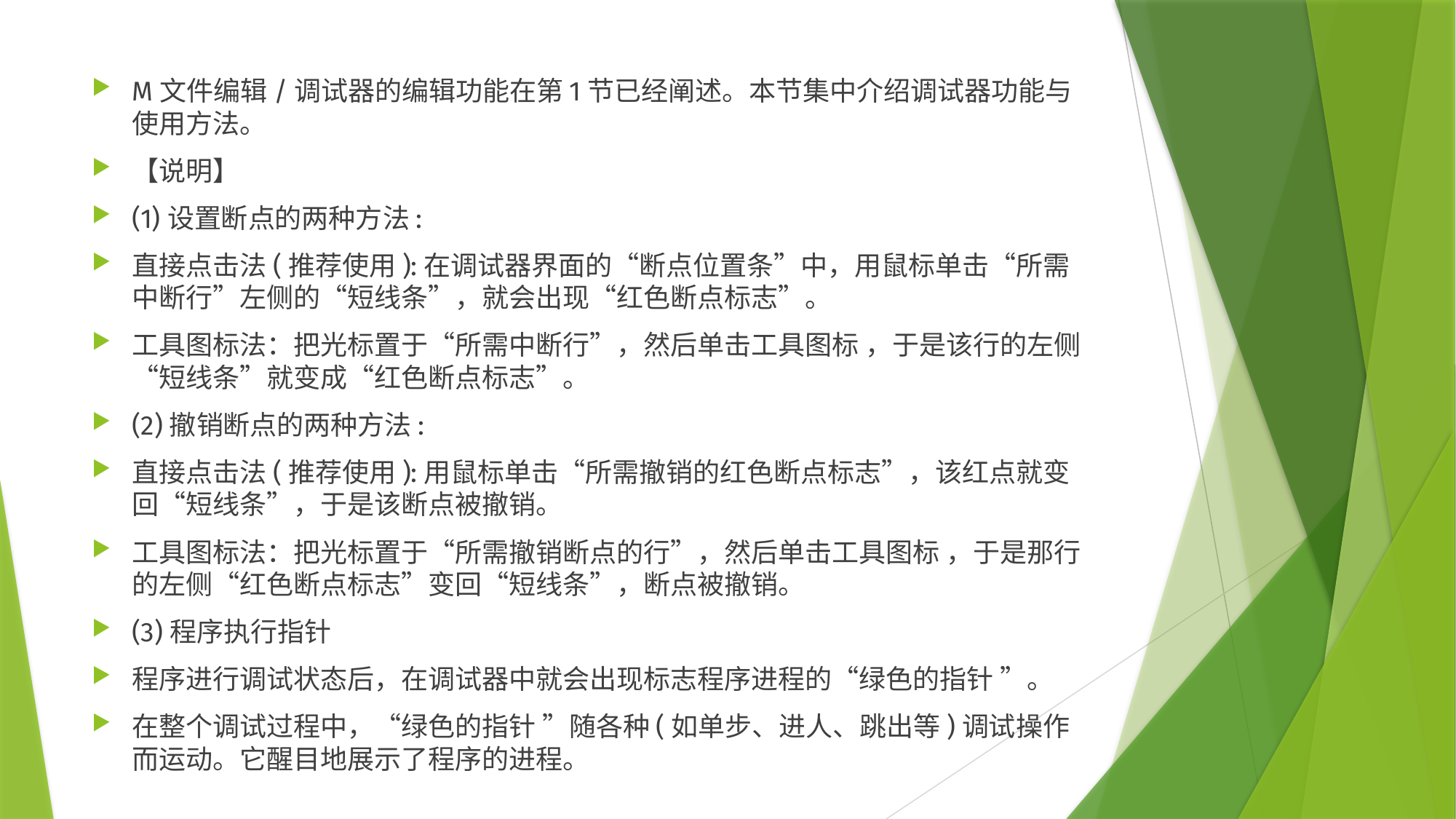

M文件编辑/调试器的编辑功能在第1节已经阐述。本节集中介绍调试器功能与使用方法。
【说明】
(1)设置断点的两种方法:
直接点击法(推荐使用):在调试器界面的“断点位置条”中，用鼠标单击“所需中断行”左侧的“短线条”，就会出现“红色断点标志”。
工具图标法：把光标置于“所需中断行”，然后单击工具图标 ，于是该行的左侧“短线条”就变成“红色断点标志”。
(2)撤销断点的两种方法:
直接点击法(推荐使用):用鼠标单击“所需撤销的红色断点标志”，该红点就变回“短线条”，于是该断点被撤销。
工具图标法：把光标置于“所需撤销断点的行”，然后单击工具图标 ，于是那行的左侧“红色断点标志”变回“短线条”，断点被撤销。
(3)程序执行指针
程序进行调试状态后，在调试器中就会出现标志程序进程的“绿色的指针 ”。
在整个调试过程中，“绿色的指针 ”随各种(如单步、进人、跳出等)调试操作而运动。它醒目地展示了程序的进程。